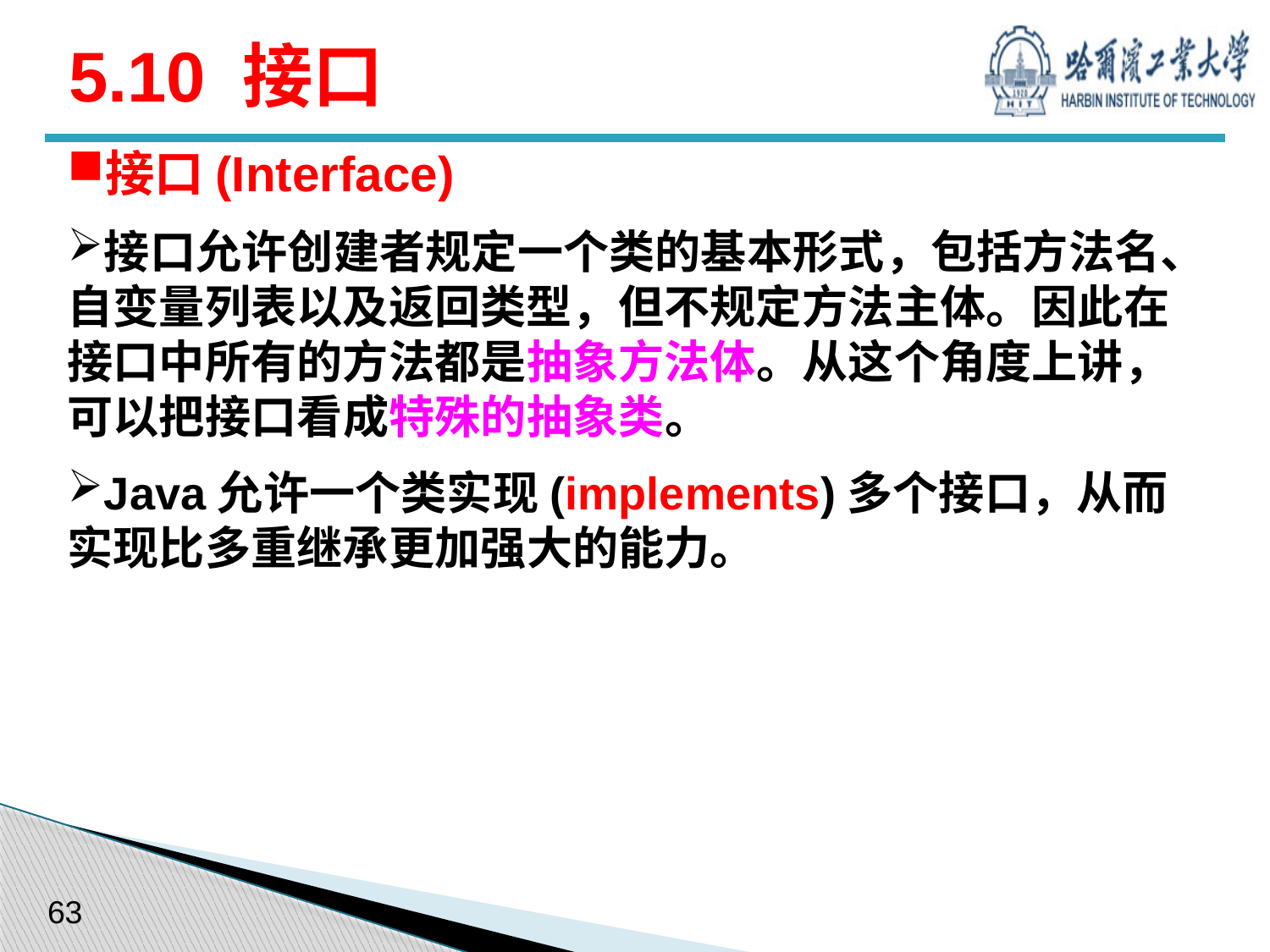

# 5.10 接口
接口(Interface)
接口允许创建者规定一个类的基本形式，包括方法名、自变量列表以及返回类型，但不规定方法主体。因此在接口中所有的方法都是抽象方法体。从这个角度上讲，可以把接口看成特殊的抽象类。
Java允许一个类实现(implements)多个接口，从而实现比多重继承更加强大的能力。